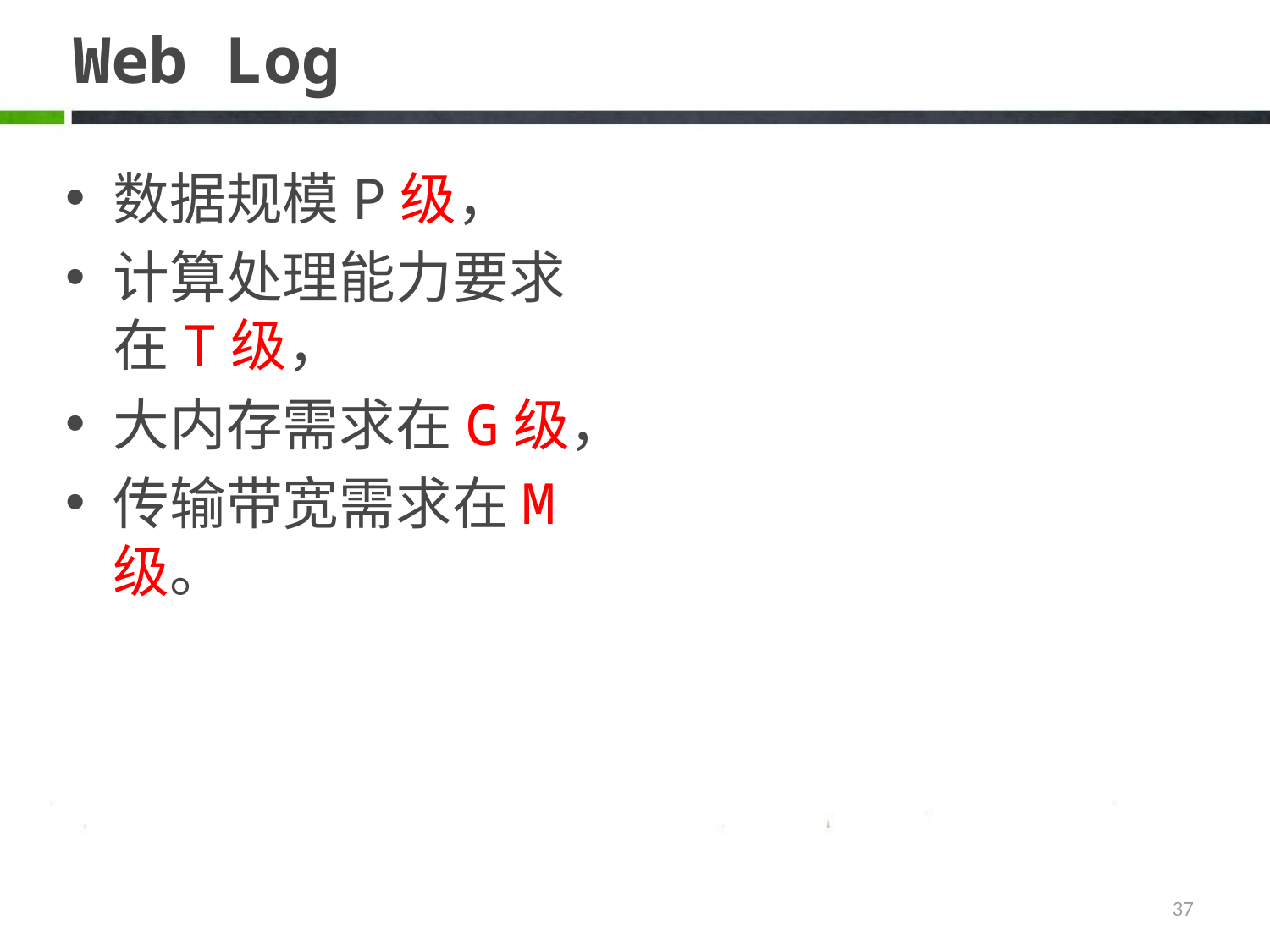

# Web Log

数据规模P级，
计算处理能力要求在T级，
大内存需求在G级，
传输带宽需求在M级。
37